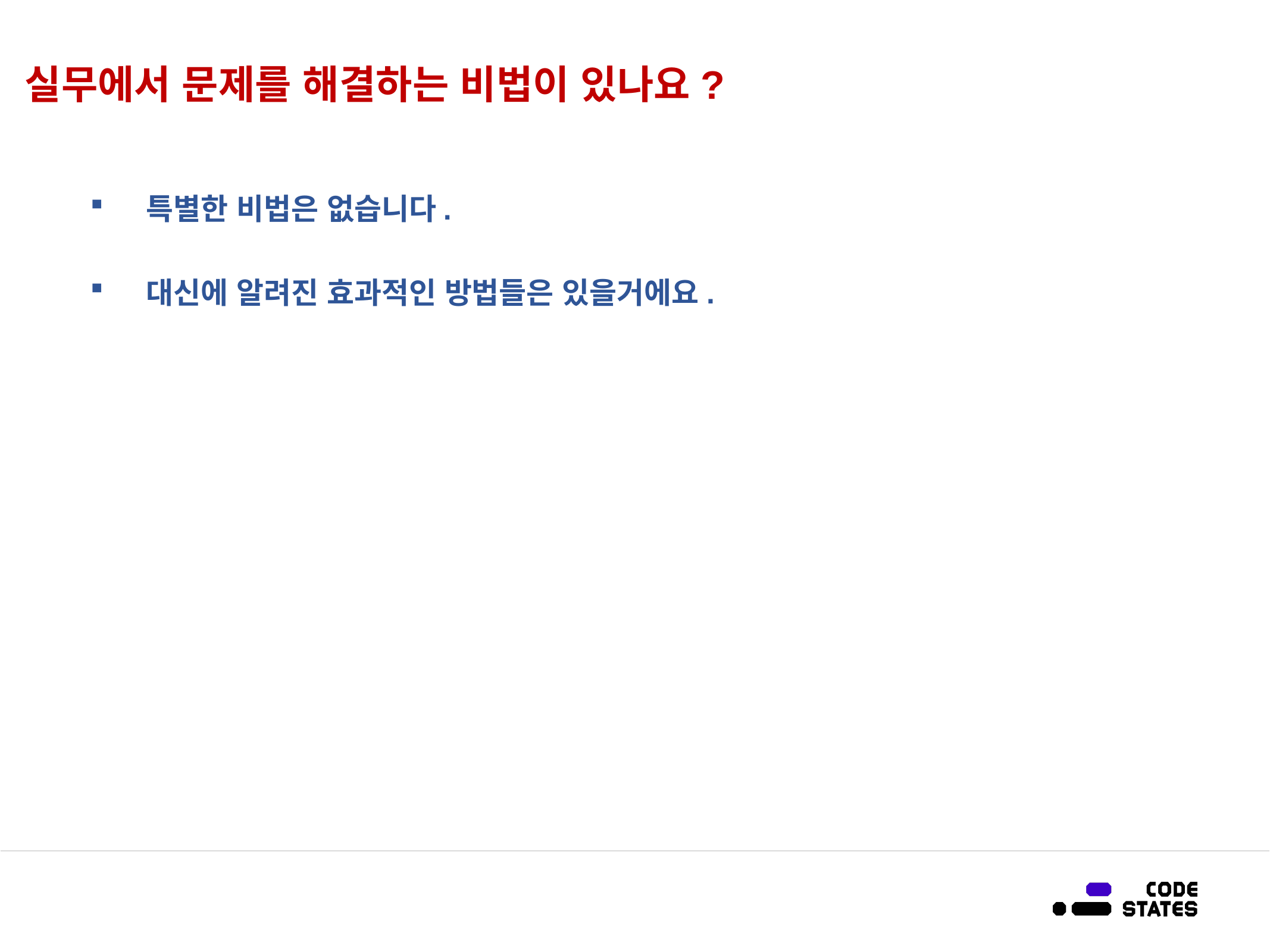

# 실무에서 문제를 해결하는 비법이 있나요?
특별한 비법은 없습니다.

대신에 알려진 효과적인 방법들은 있을거에요.